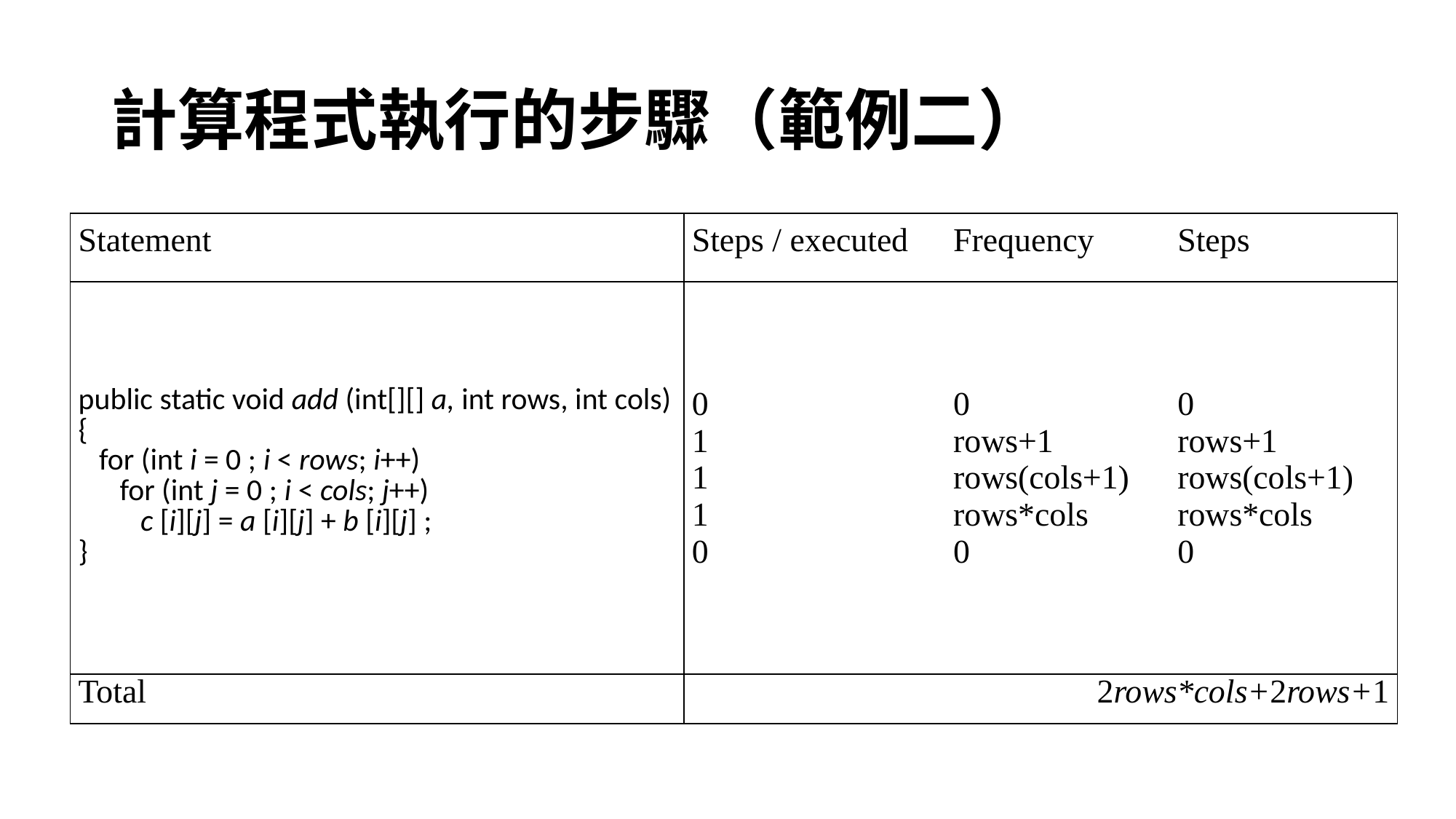

# 計算程式執行的步驟（範例二）
| Statement | Steps / executed | Frequency | Steps |
| --- | --- | --- | --- |
| public static void add (int[][] a, int rows, int cols) { for (int i = 0 ; i < rows; i++) for (int j = 0 ; i < cols; j++) c [i][j] = a [i][j] + b [i][j] ; } | 0 1 1 1 0 | 0 rows+1 rows(cols+1) rows\*cols 0 | 0 rows+1 rows(cols+1) rows\*cols 0 |
| Total | 2rows\*cols+2rows+1 |  |  |